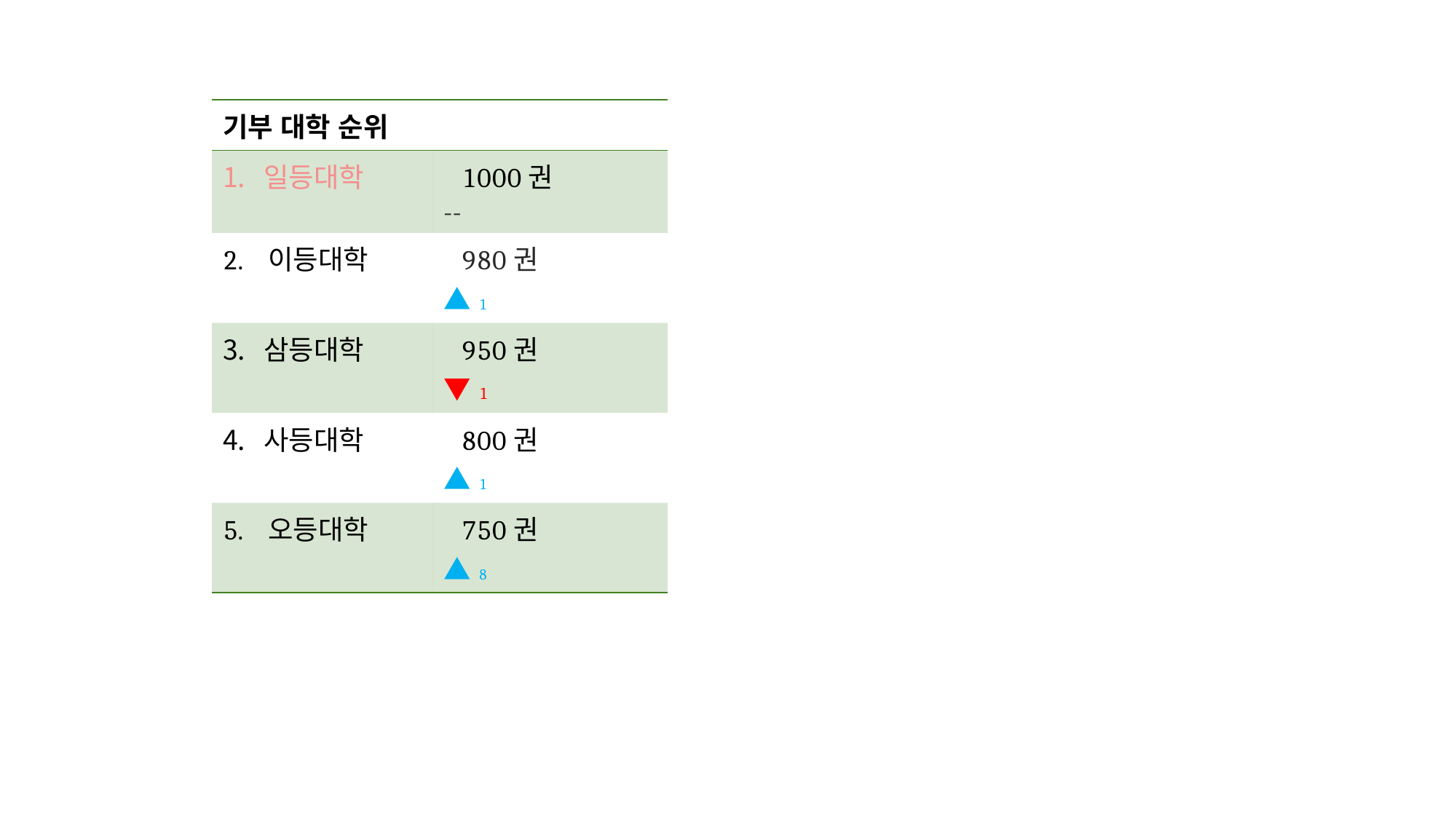

| 기부 대학 순위 |  |
| --- | --- |
| 일등대학 | 1000권 -- |
| 2. 이등대학 | 980권 ▲1 |
| 삼등대학 | 950권 ▼1 |
| 사등대학 | 800권 ▲1 |
| 5. 오등대학 | 750권 ▲8 |